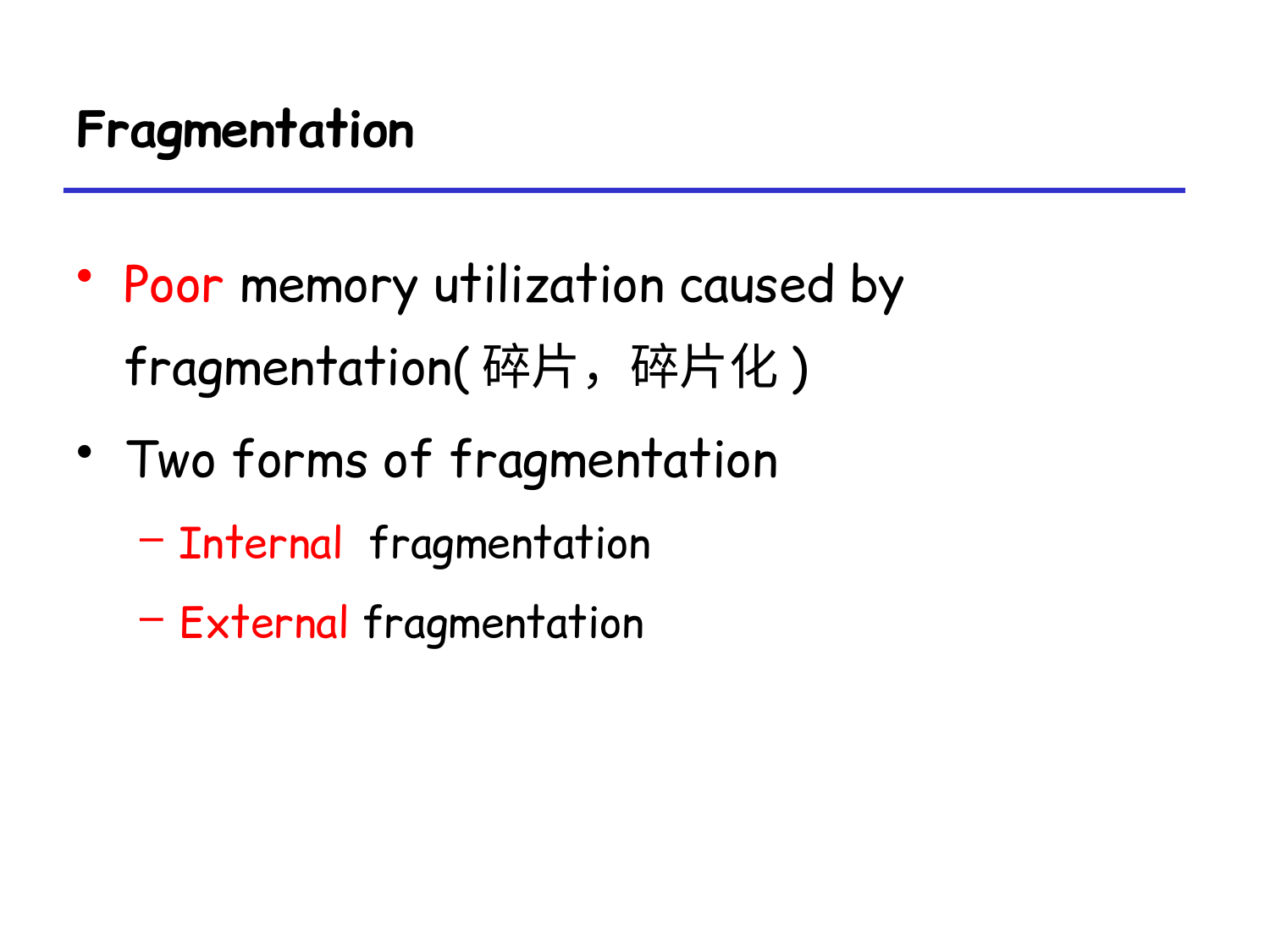

# Fragmentation
Poor memory utilization caused by fragmentation(碎片，碎片化)
Two forms of fragmentation
Internal  fragmentation
External fragmentation
50